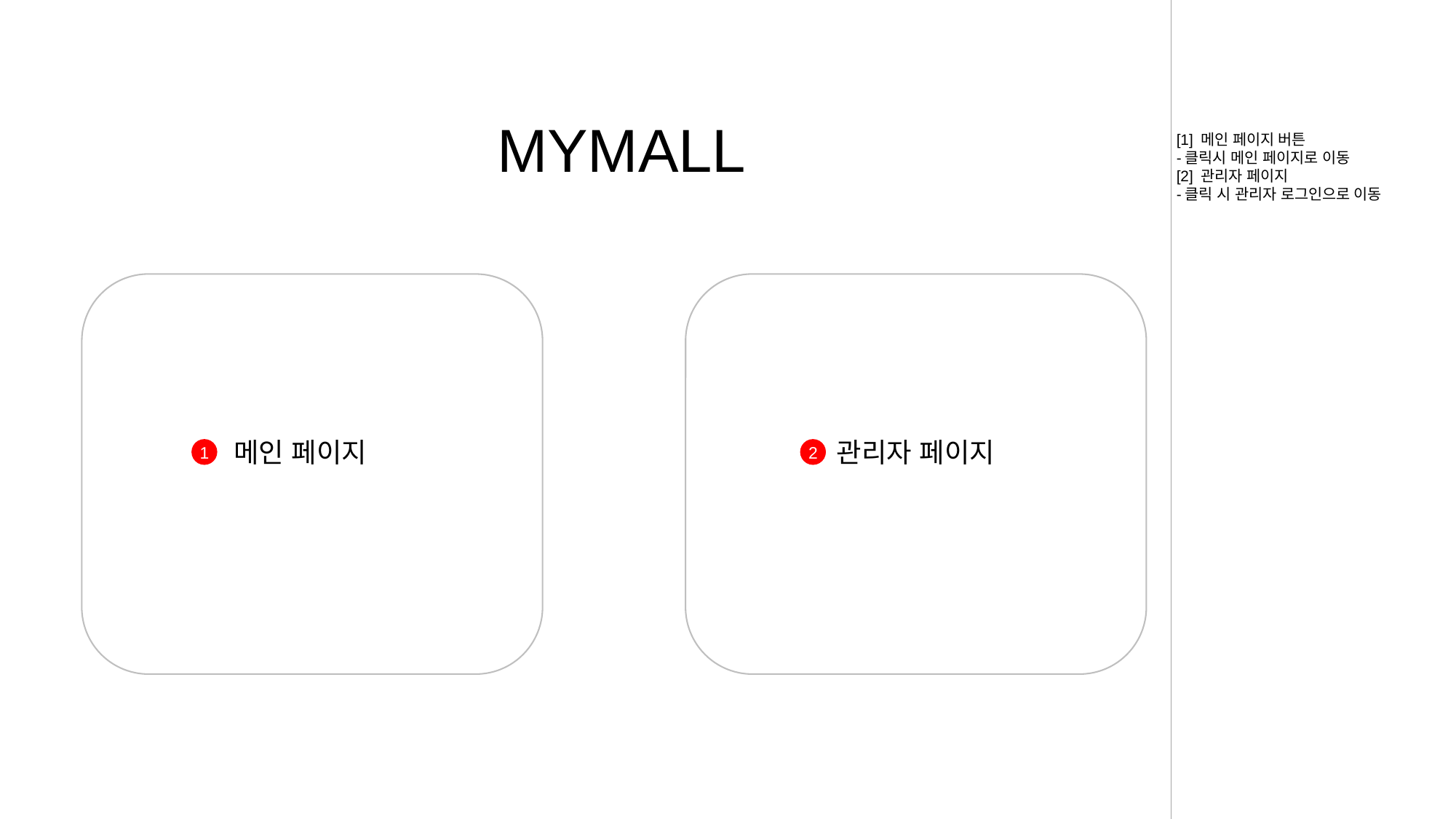

MYMALL
[1] 메인 페이지 버튼
-클릭시 메인 페이지로 이동
[2] 관리자 페이지
-클릭 시 관리자 로그인으로 이동

메인 페이지
관리자 페이지
1
2